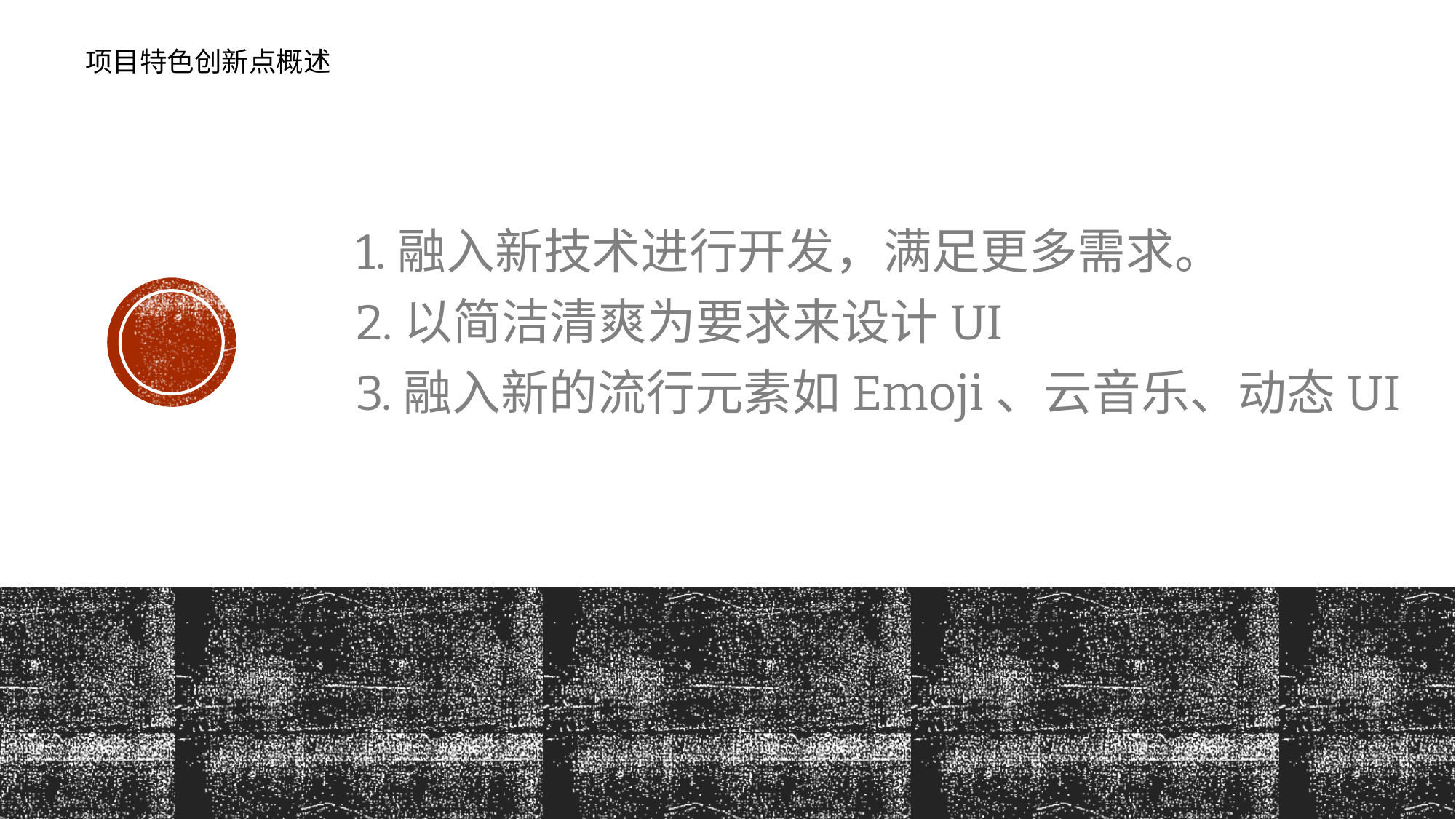

项目特色创新点概述
1.融入新技术进行开发，满足更多需求。
2.以简洁清爽为要求来设计UI
3.融入新的流行元素如Emoji、云音乐、动态UI